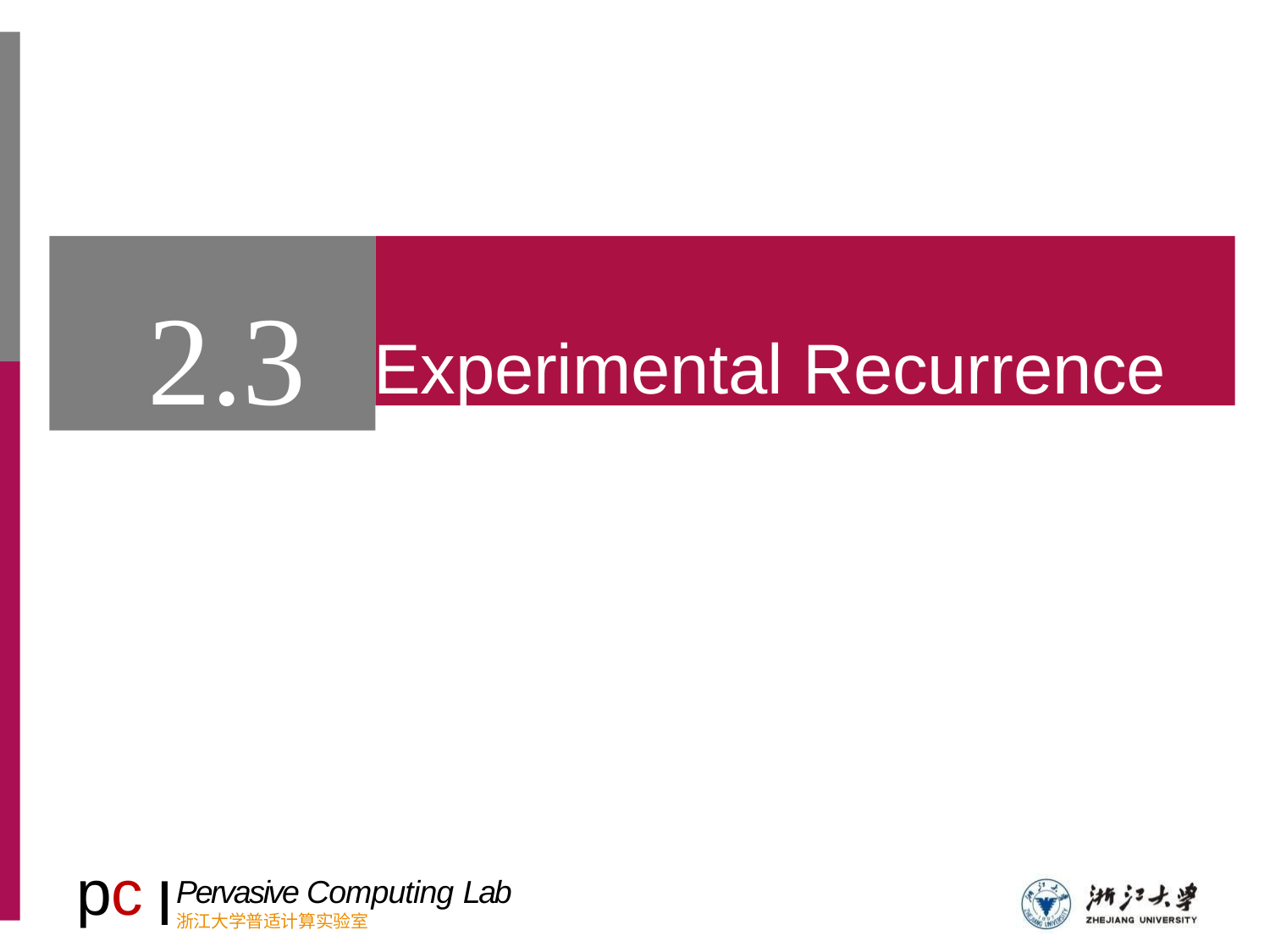

2.3
#
Experimental Recurrence
pc
I
Pervasive Computing Lab
浙江大学普适计算实验室